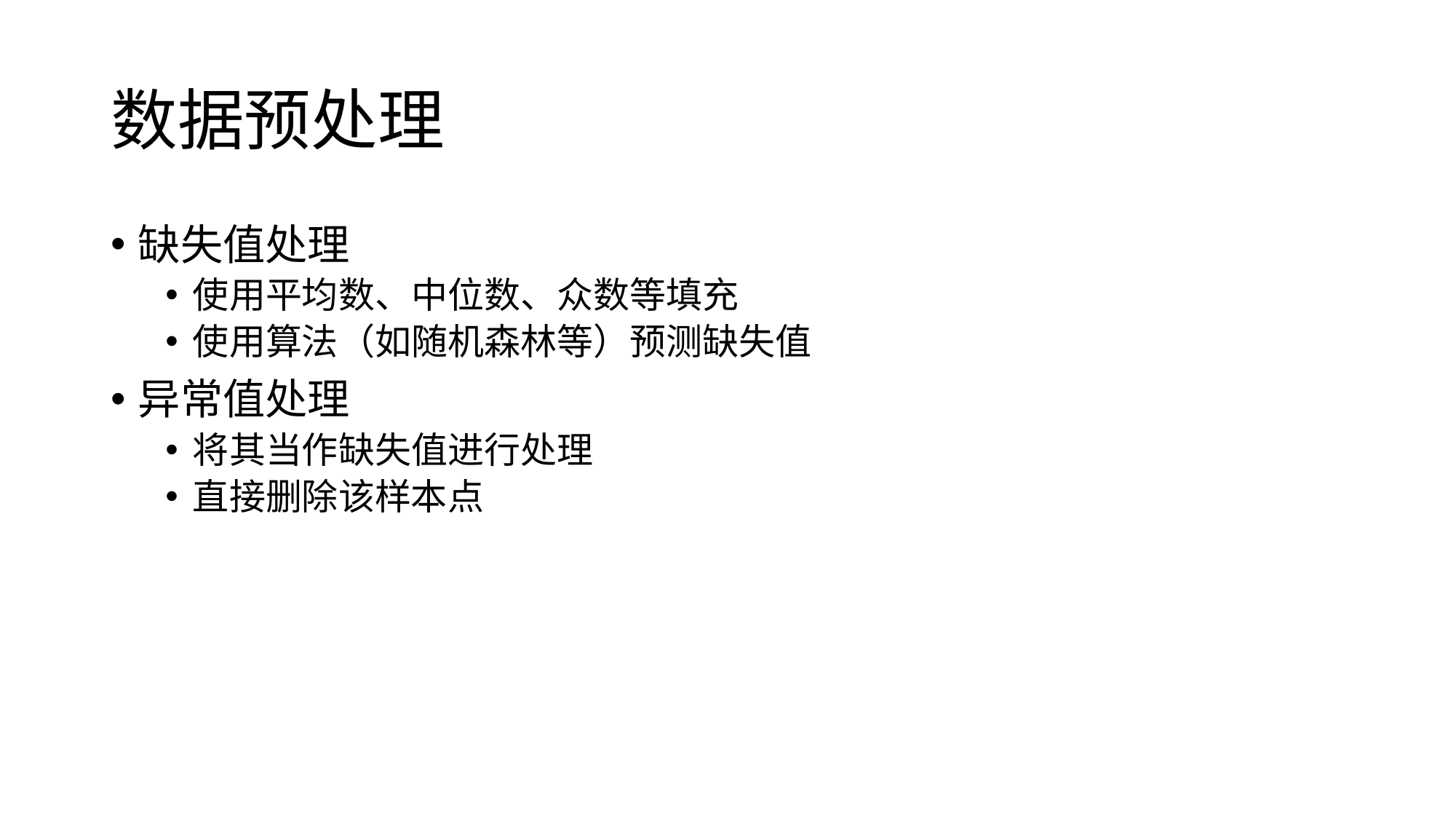

# 数据预处理
缺失值处理
使用平均数、中位数、众数等填充
使用算法（如随机森林等）预测缺失值
异常值处理
将其当作缺失值进行处理
直接删除该样本点